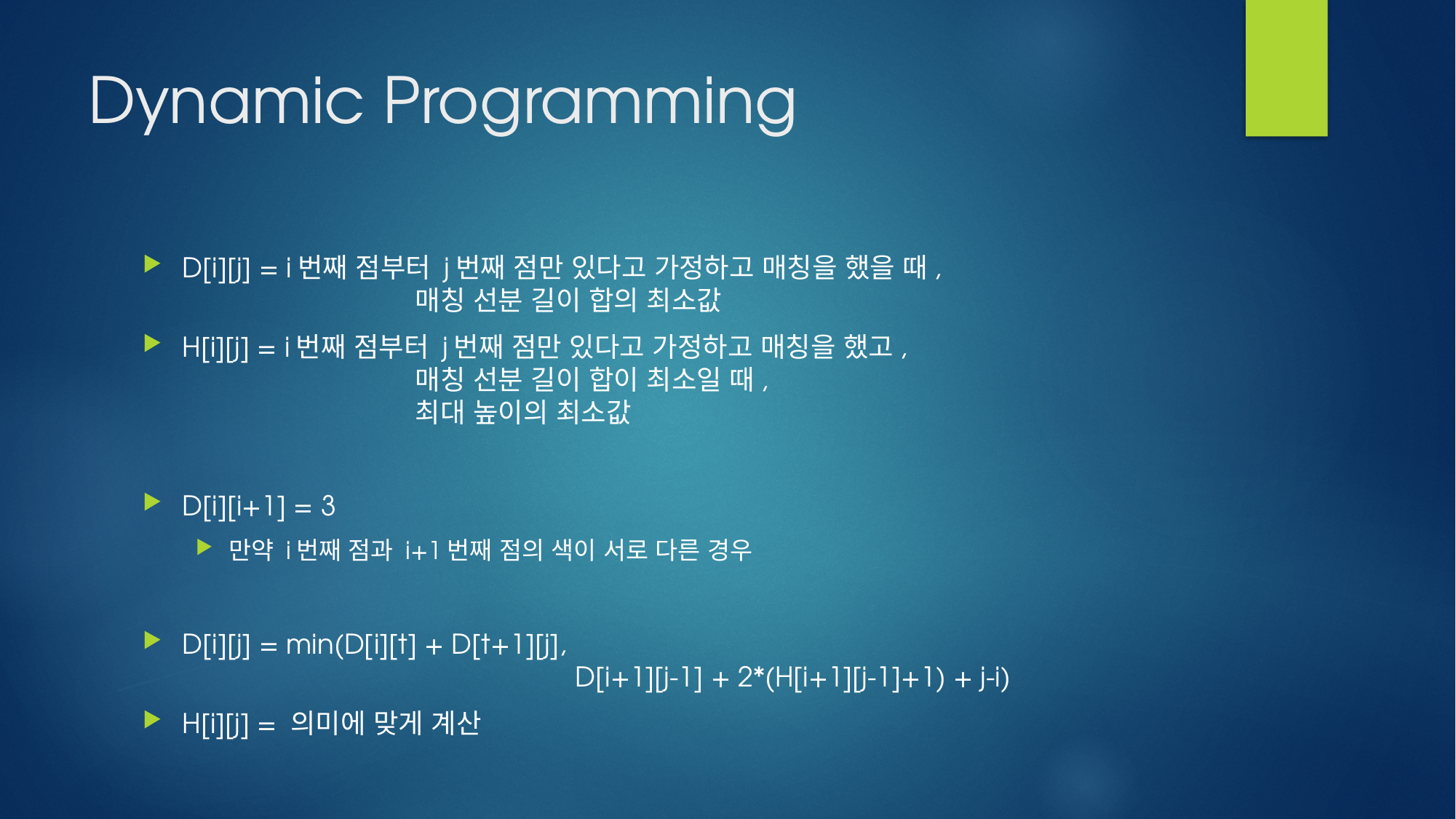

# Dynamic Programming
D[i][j] = i번째 점부터 j번째 점만 있다고 가정하고 매칭을 했을 때,
		    매칭 선분 길이 합의 최소값
H[i][j] = i번째 점부터 j번째 점만 있다고 가정하고 매칭을 했고,
		    매칭 선분 길이 합이 최소일 때,
		    최대 높이의 최소값

D[i][i+1] = 3
만약 i번째 점과 i+1번째 점의 색이 서로 다른 경우

D[i][j] = min(D[i][t] + D[t+1][j],
				D[i+1][j-1] + 2*(H[i+1][j-1]+1) + j-i)
H[i][j] = 의미에 맞게 계산